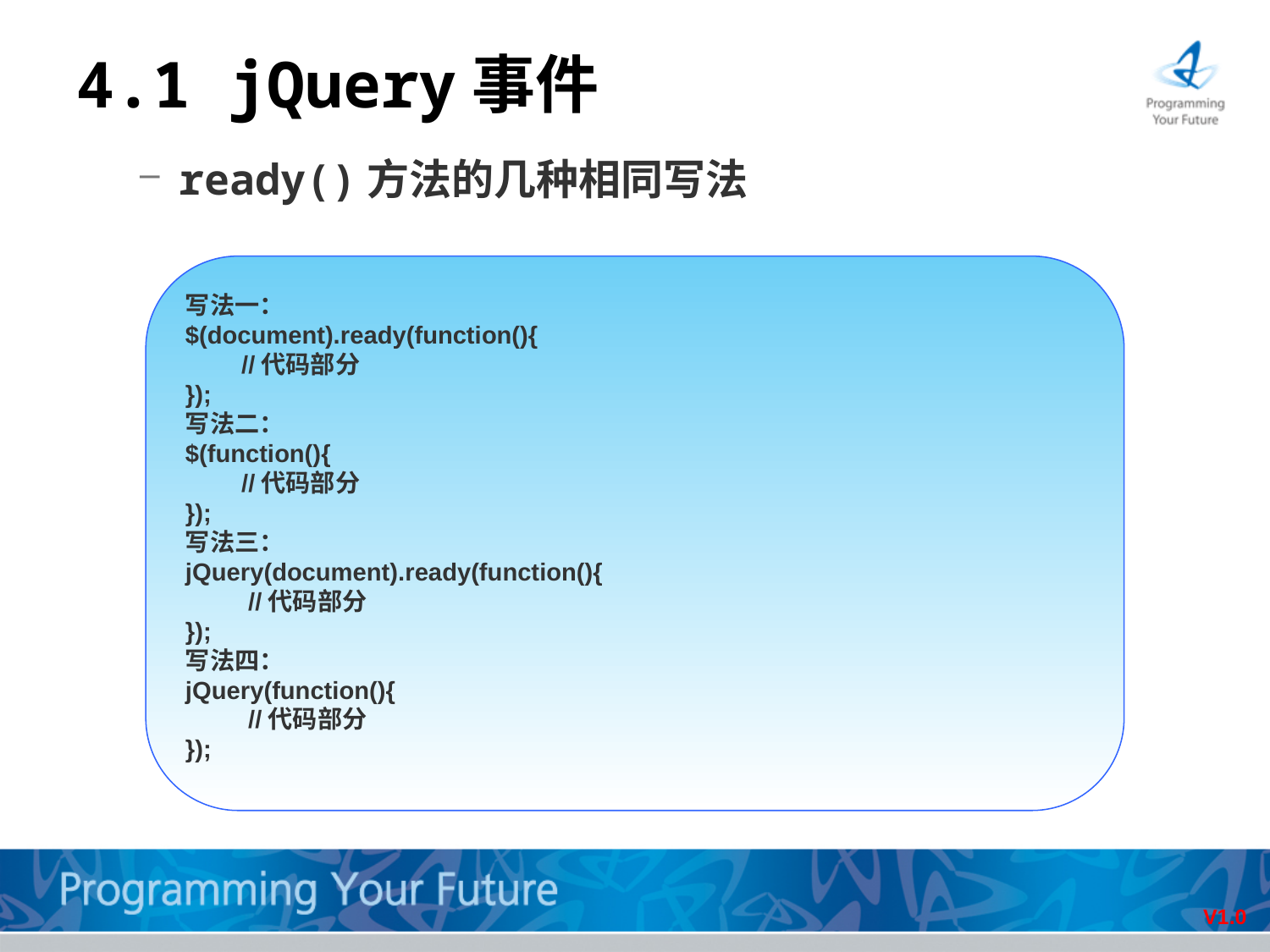

# 4.1 jQuery事件
ready()方法的几种相同写法

写法一：
$(document).ready(function(){
        //代码部分
});
写法二：
$(function(){
        //代码部分
});
写法三：
jQuery(document).ready(function(){
         //代码部分
});
写法四：
jQuery(function(){
         //代码部分
});